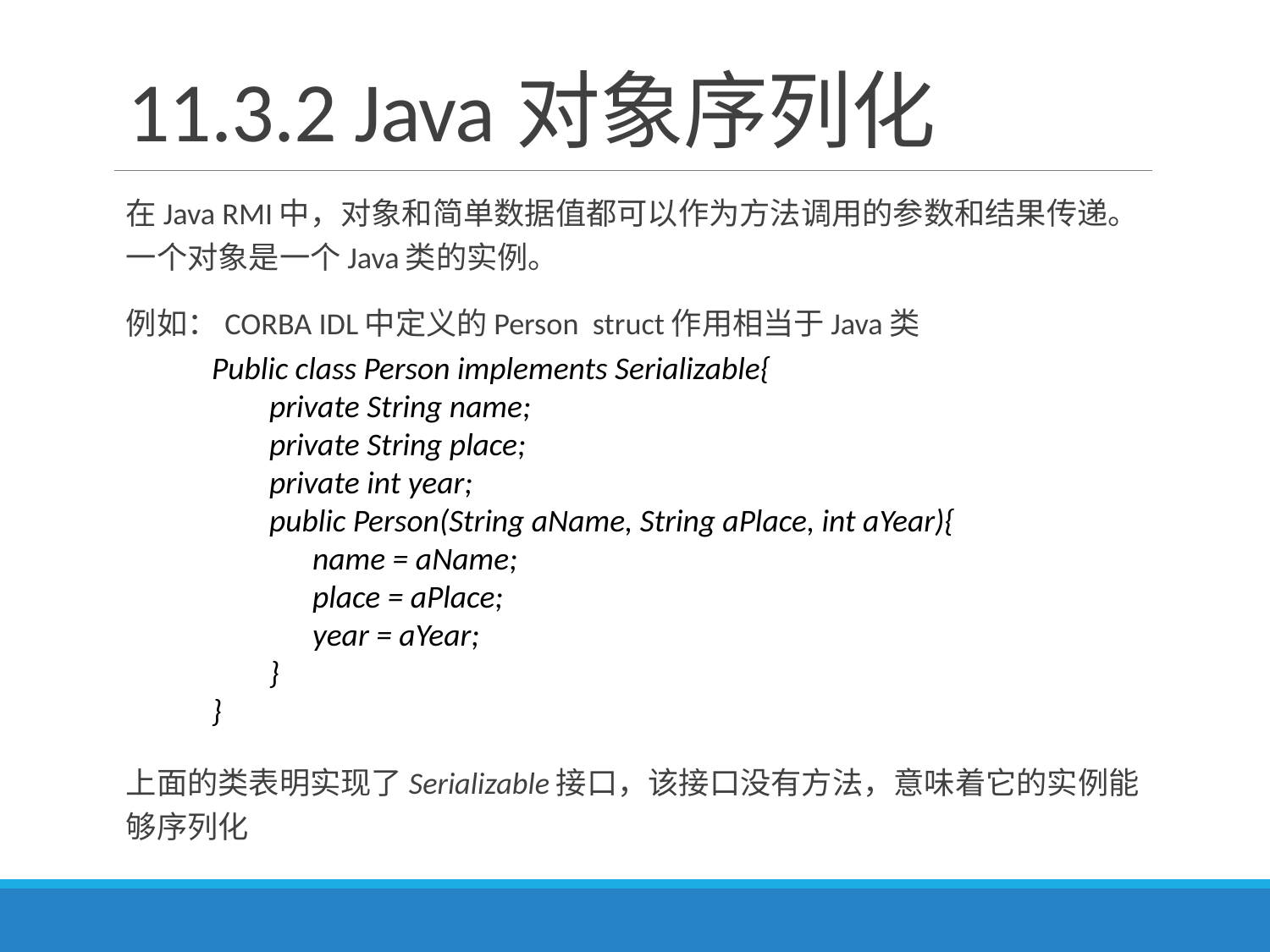

# 11.3.2 Java对象序列化
在Java RMI中，对象和简单数据值都可以作为方法调用的参数和结果传递。一个对象是一个Java类的实例。
例如：CORBA IDL中定义的Person  struct作用相当于Java类

上面的类表明实现了Serializable接口，该接口没有方法，意味着它的实例能够序列化
Public class Person implements Serializable{
        private String name;
        private String place;
        private int year;
        public Person(String aName, String aPlace, int aYear){
              name = aName;
              place = aPlace;
              year = aYear;
        }
}
34